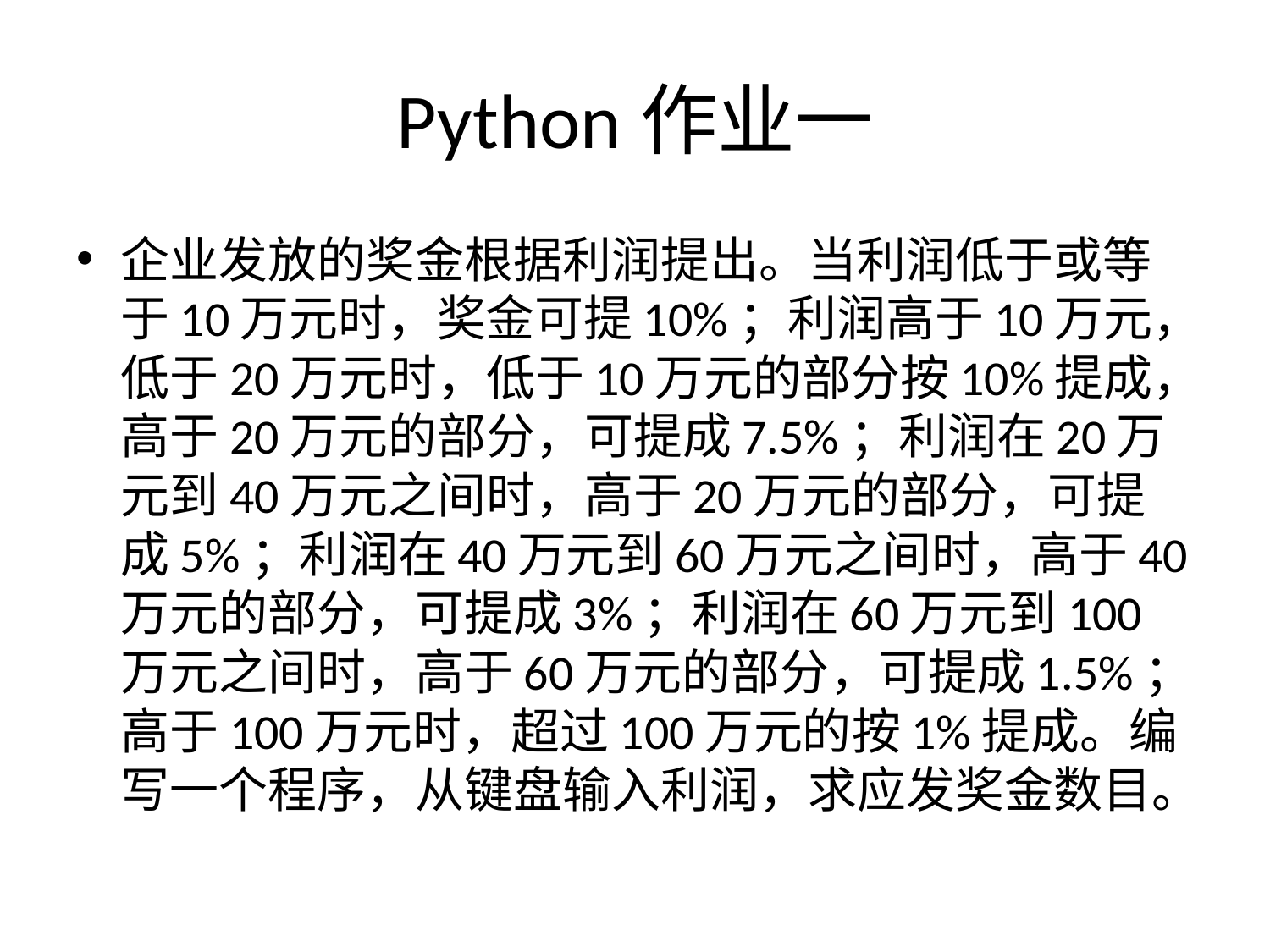

# Python作业一
企业发放的奖金根据利润提出。当利润低于或等于10万元时，奖金可提10%；利润高于10万元，低于20万元时，低于10万元的部分按10%提成，高于20万元的部分，可提成7.5%；利润在20万元到40万元之间时，高于20万元的部分，可提成5%；利润在40万元到60万元之间时，高于40万元的部分，可提成3%；利润在60万元到100万元之间时，高于60万元的部分，可提成1.5%；高于100万元时，超过100万元的按1%提成。编写一个程序，从键盘输入利润，求应发奖金数目。